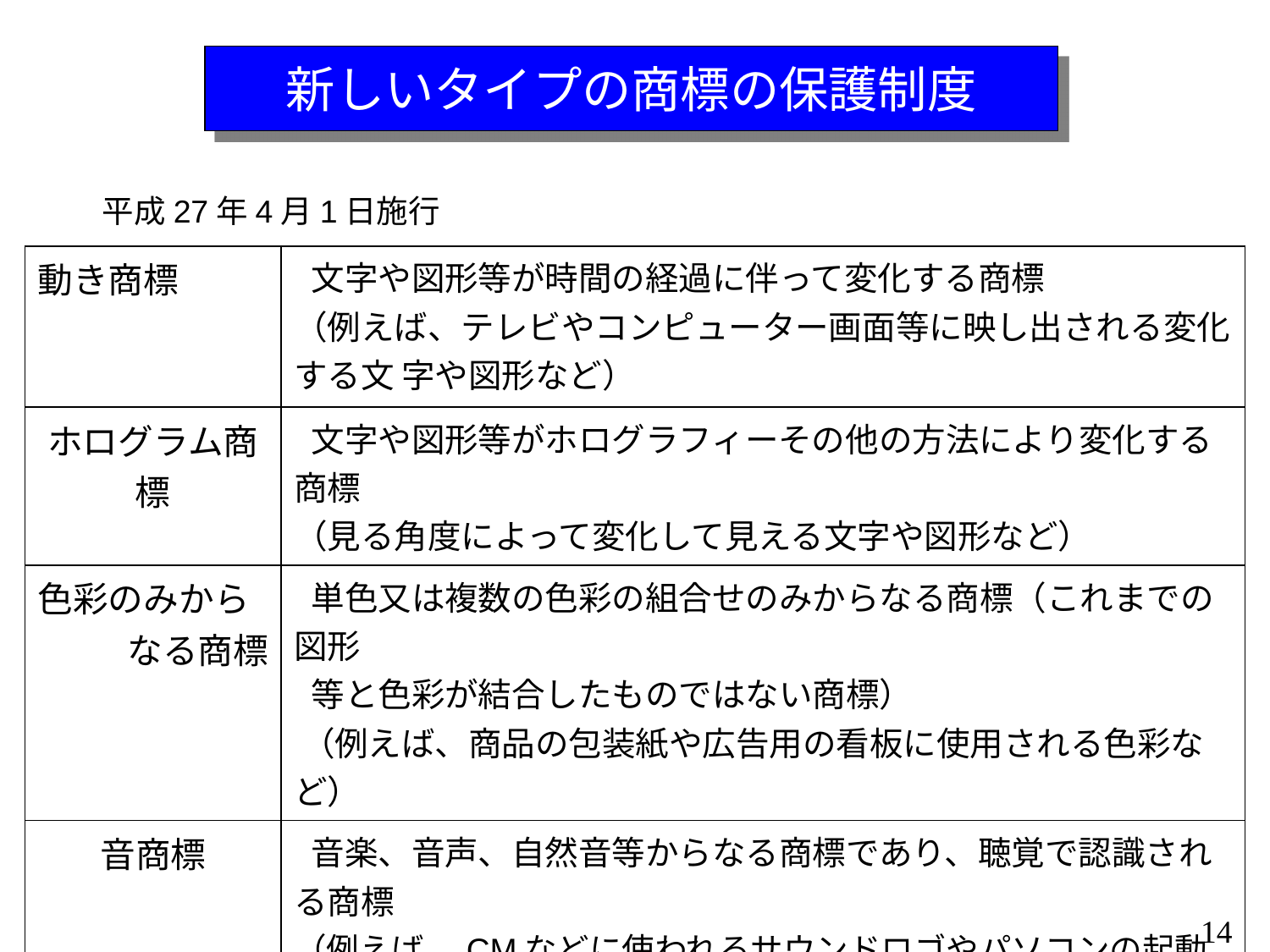

新しいタイプの商標の保護制度
 平成27年4月1日施行
| 動き商標 | 文字や図形等が時間の経過に伴って変化する商標 （例えば、テレビやコンピューター画面等に映し出される変化する文 字や図形など） |
| --- | --- |
| ホログラム商標 | 文字や図形等がホログラフィーその他の方法により変化する商標 （見る角度によって変化して見える文字や図形など） |
| 色彩のみから なる商標 | 単色又は複数の色彩の組合せのみからなる商標（これまでの図形 等と色彩が結合したものではない商標） （例えば、商品の包装紙や広告用の看板に使用される色彩など） |
| 音商標 | 音楽、音声、自然音等からなる商標であり、聴覚で認識される商標 （例えば、CMなどに使われるサウンドロゴやパソコンの起動音など） |
| 位置商標 | 文字や図形等の標章を商品等に付す位置が特定される商標 |
14